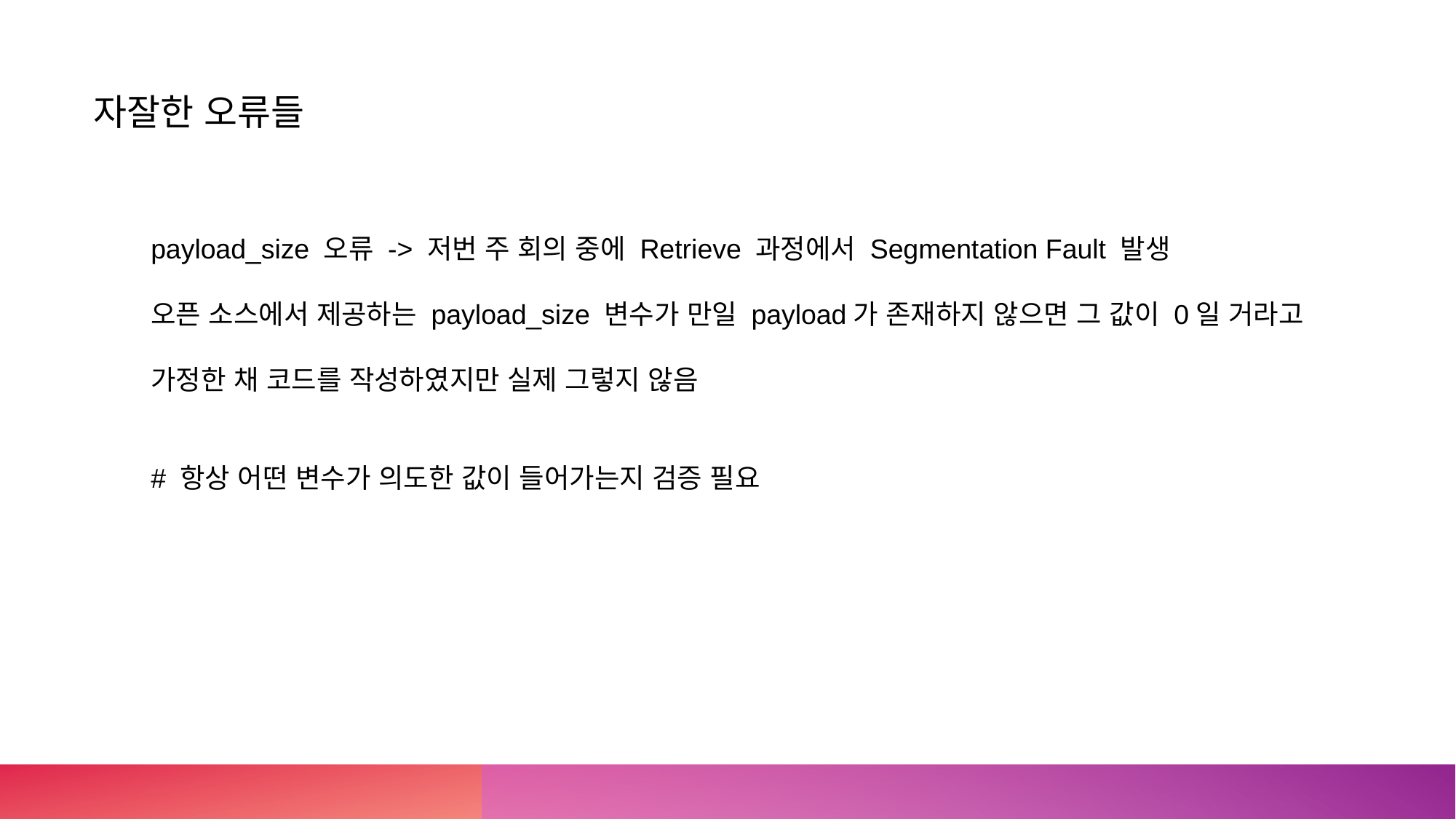

자잘한 오류들
payload_size 오류 -> 저번 주 회의 중에 Retrieve 과정에서 Segmentation Fault 발생

오픈 소스에서 제공하는 payload_size 변수가 만일 payload가 존재하지 않으면 그 값이 0일 거라고

가정한 채 코드를 작성하였지만 실제 그렇지 않음

# 항상 어떤 변수가 의도한 값이 들어가는지 검증 필요